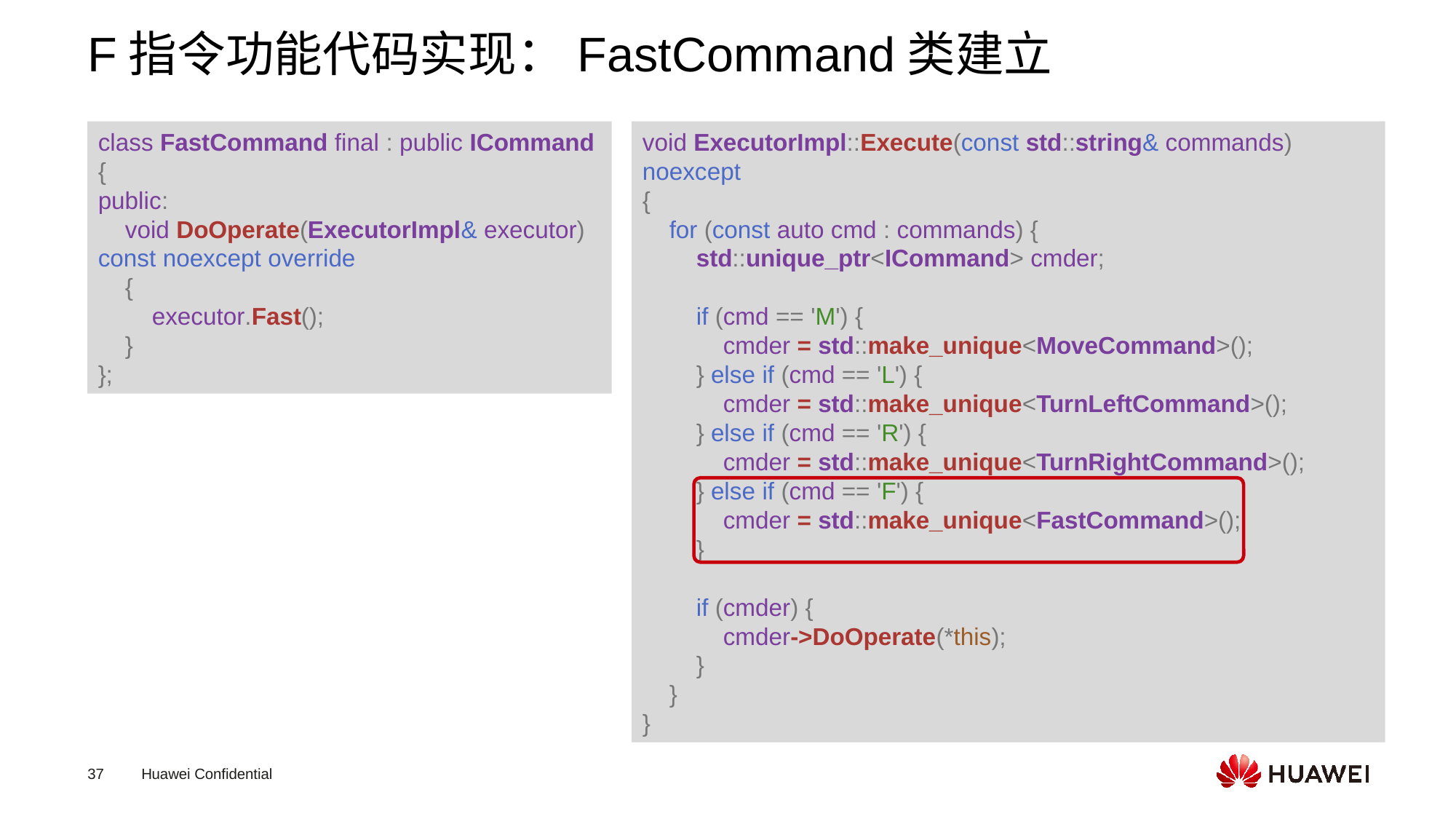

# F指令功能代码实现：FastCommand类建立
class FastCommand final : public ICommand
{
public:
    void DoOperate(ExecutorImpl& executor) const noexcept override
    {
        executor.Fast();
    }
};
void ExecutorImpl::Execute(const std::string& commands) noexcept
{
    for (const auto cmd : commands) {
        std::unique_ptr<ICommand> cmder;
        if (cmd == 'M') {
            cmder = std::make_unique<MoveCommand>();
        } else if (cmd == 'L') {
            cmder = std::make_unique<TurnLeftCommand>();
        } else if (cmd == 'R') {
            cmder = std::make_unique<TurnRightCommand>();
        } else if (cmd == 'F') {
            cmder = std::make_unique<FastCommand>();
        }
        if (cmder) {
            cmder->DoOperate(*this);
        }
    }
}